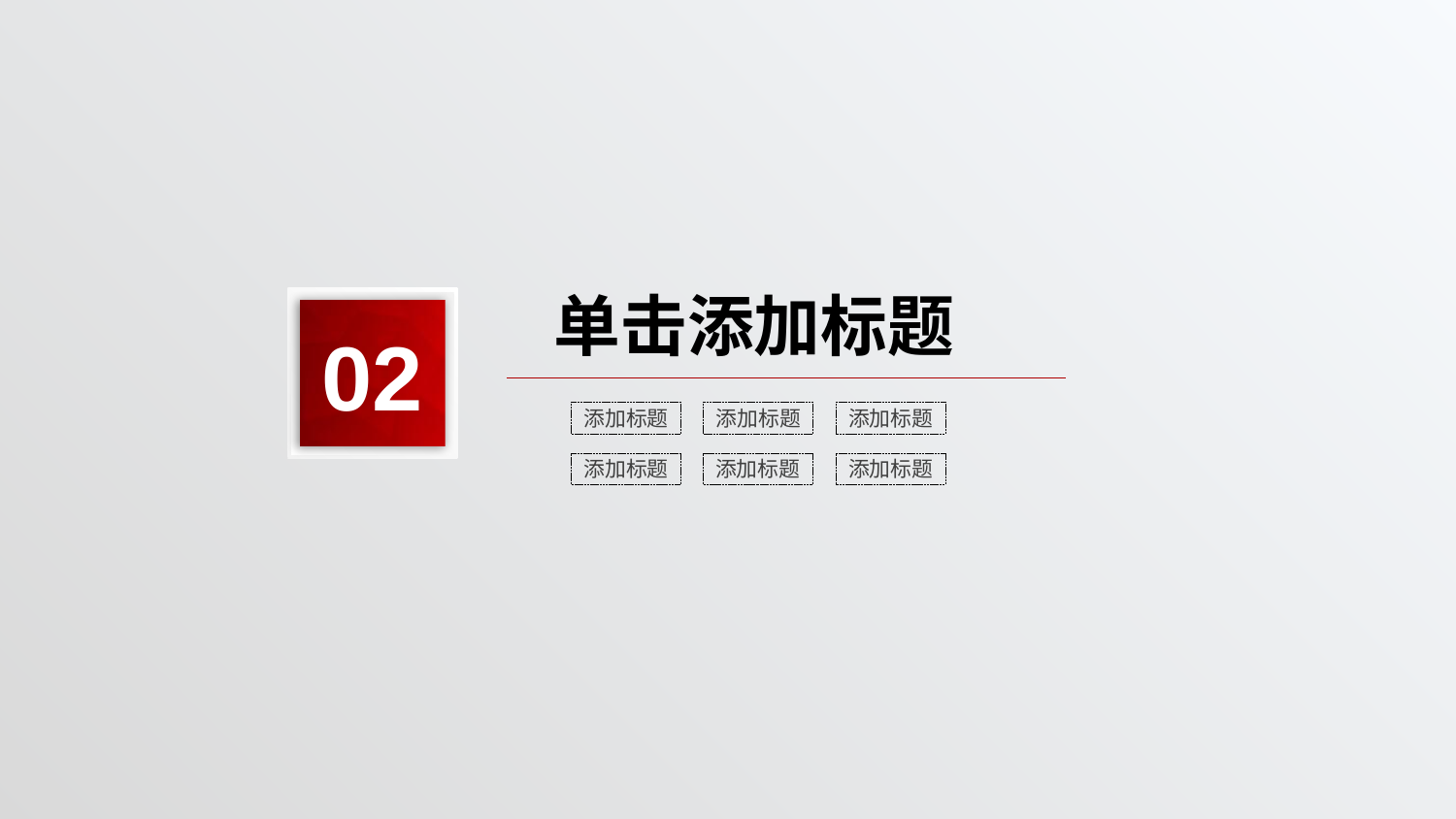

单击添加标题

02
添加标题
添加标题
添加标题
添加标题
添加标题
添加标题